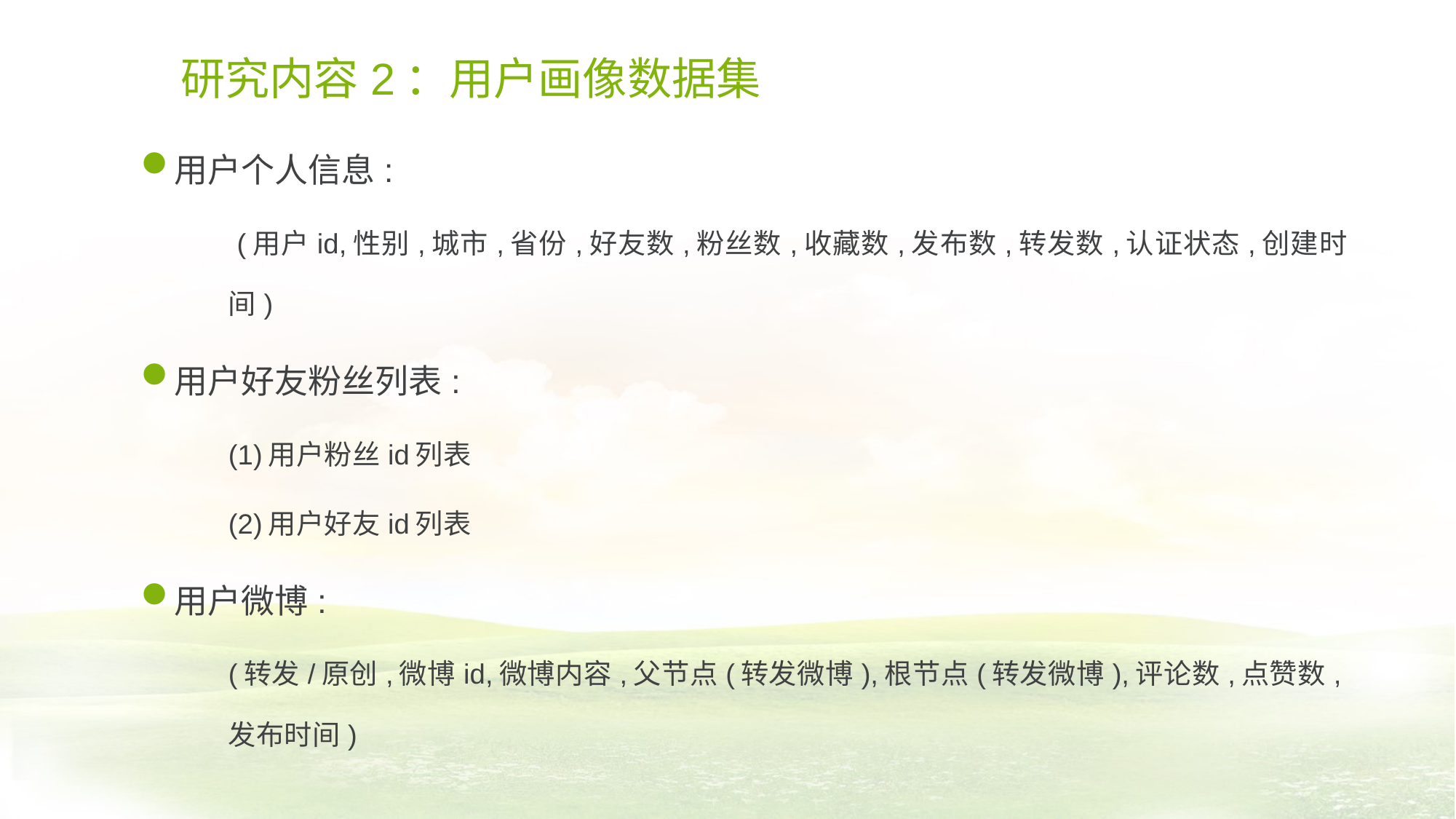

# 研究内容2：用户画像数据集
用户个人信息:
 (用户id,性别,城市,省份,好友数,粉丝数,收藏数,发布数,转发数,认证状态,创建时间)
用户好友粉丝列表:
(1)用户粉丝id列表
(2)用户好友id列表
用户微博:
(转发/原创,微博id,微博内容,父节点(转发微博),根节点(转发微博),评论数,点赞数,发布时间)